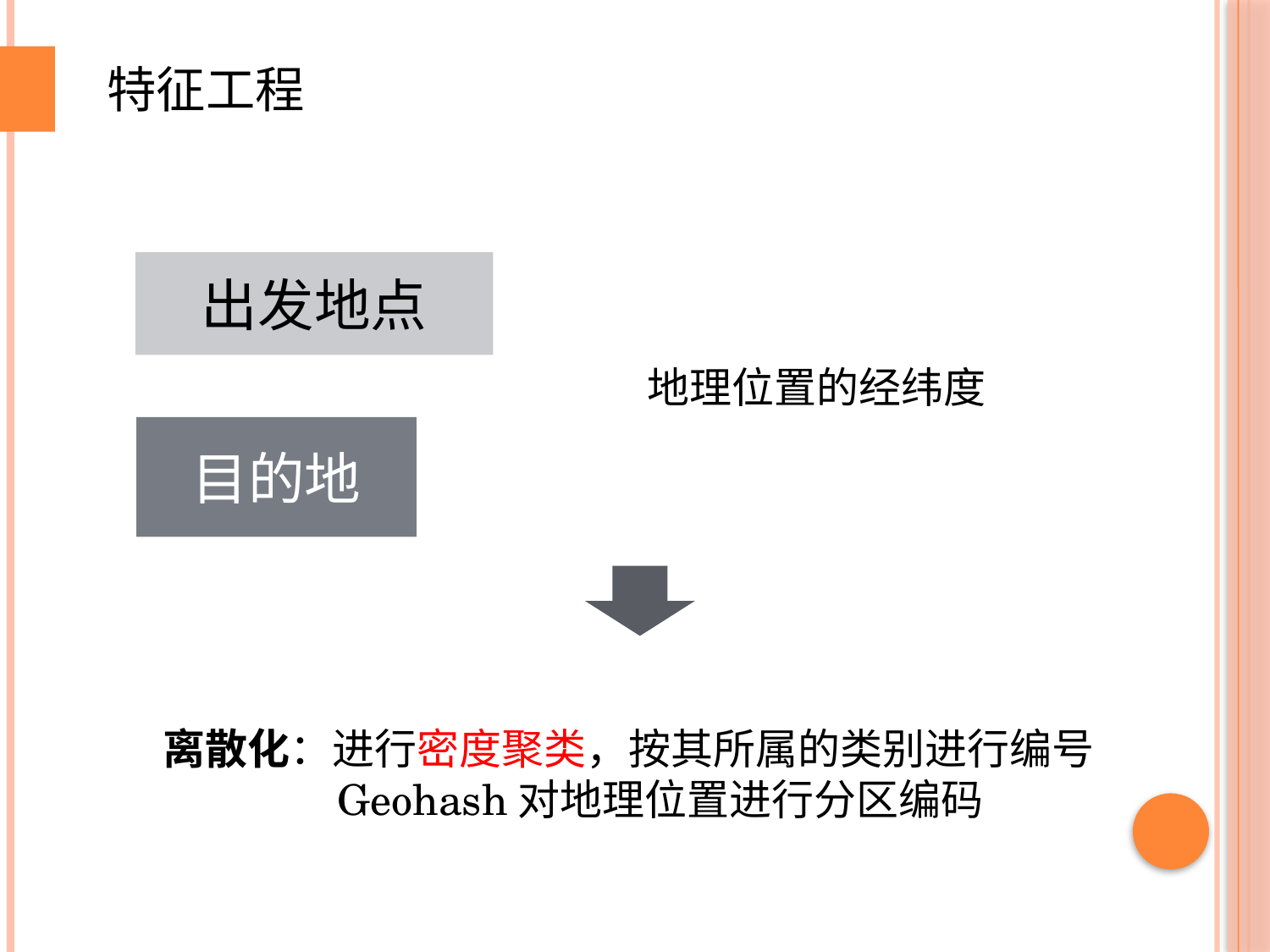

特征工程
出发地点
地理位置的经纬度
目的地

离散化：进行密度聚类，按其所属的类别进行编号
	    Geohash对地理位置进行分区编码